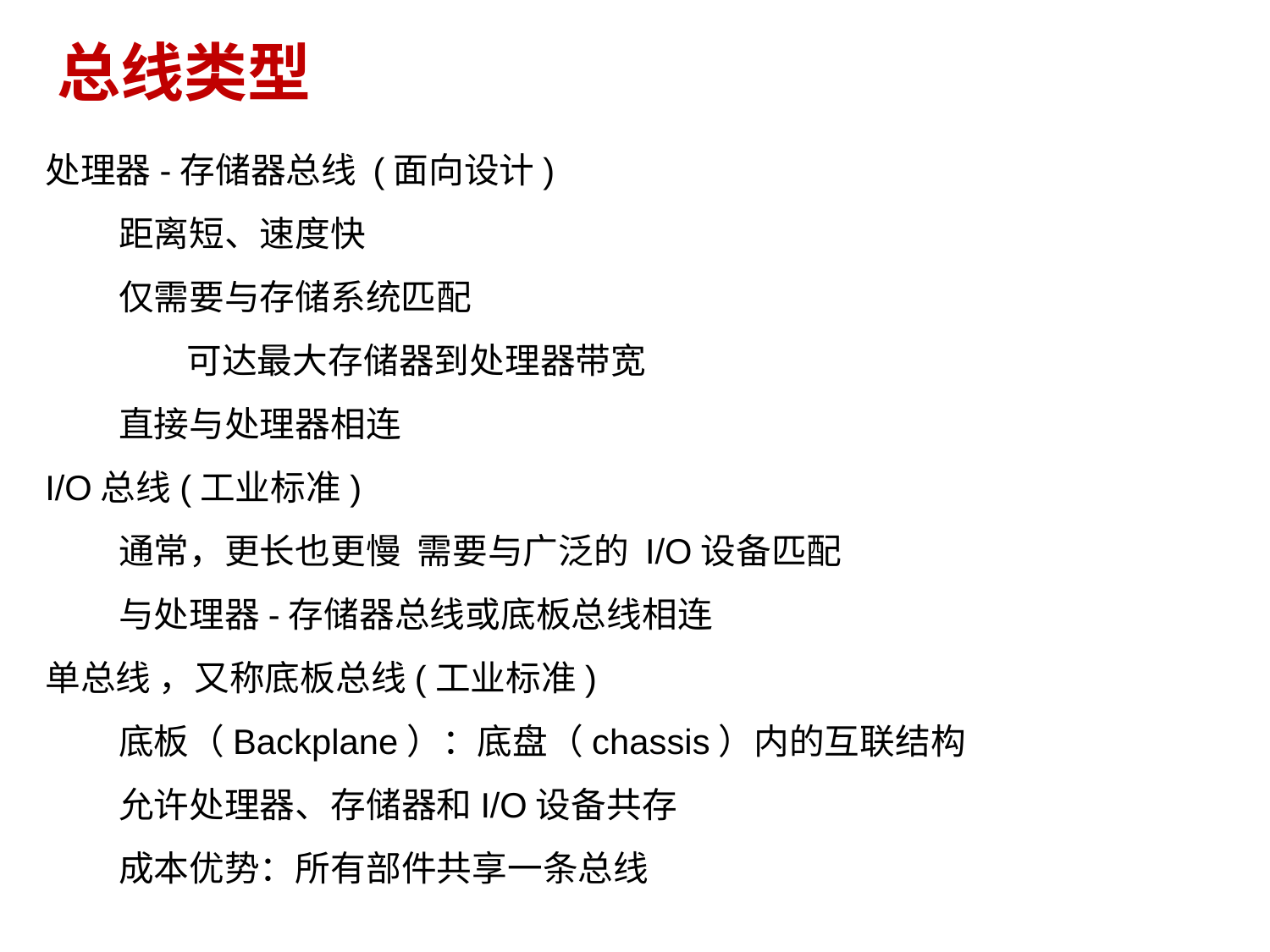

# 总线类型
处理器-存储器总线 (面向设计)
距离短、速度快
仅需要与存储系统匹配
可达最大存储器到处理器带宽
直接与处理器相连
I/O总线(工业标准)
通常，更长也更慢  需要与广泛的 I/O设备匹配
与处理器-存储器总线或底板总线相连
单总线 ，又称底板总线(工业标准)
底板（Backplane）：底盘（chassis）内的互联结构
允许处理器、存储器和I/O设备共存
成本优势：所有部件共享一条总线